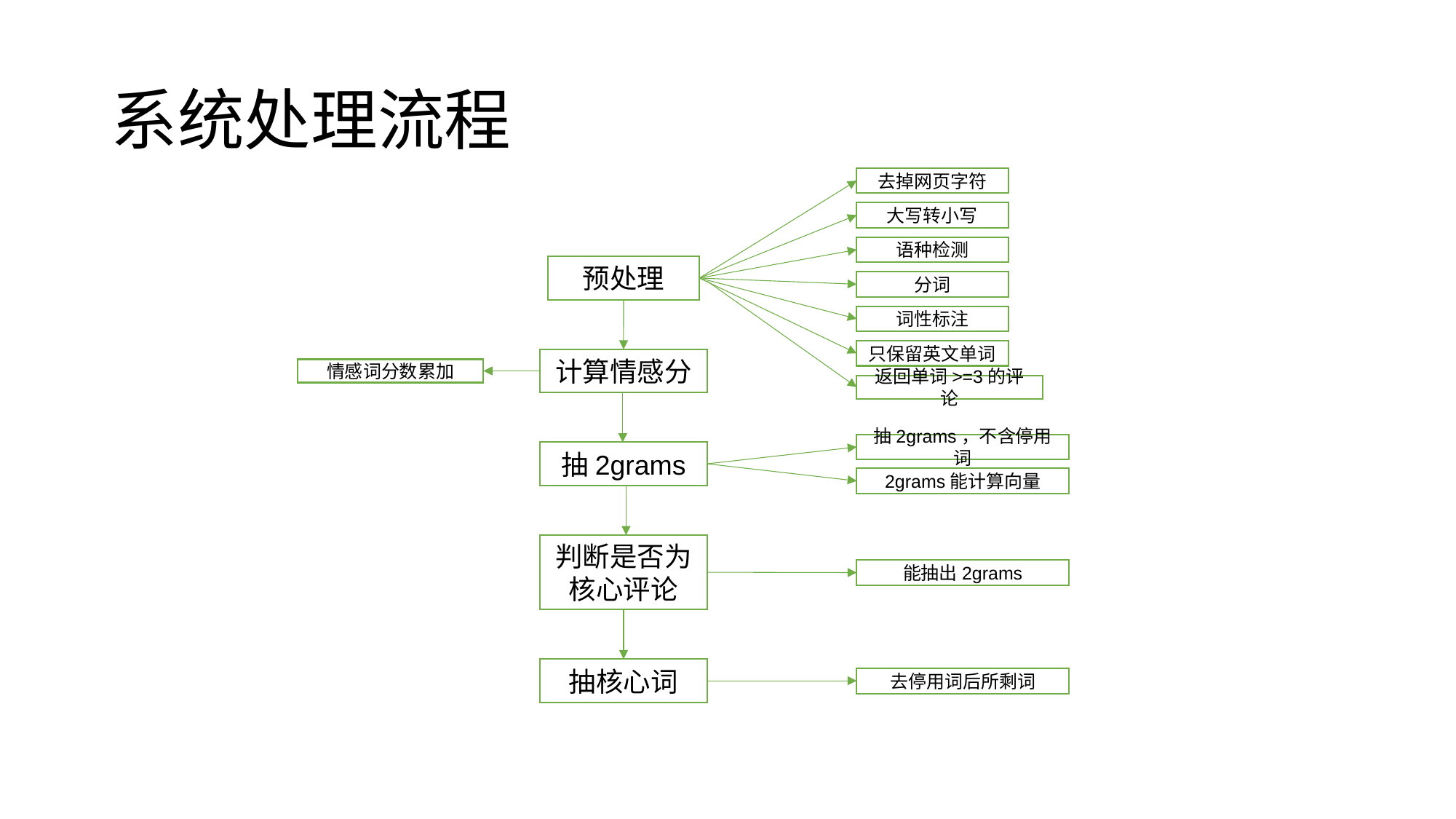

# 系统处理流程
去掉网页字符
大写转小写
语种检测
预处理
分词
词性标注
只保留英文单词
计算情感分
情感词分数累加
返回单词>=3的评论
抽2grams，不含停用词
抽2grams
2grams能计算向量
判断是否为核心评论
能抽出2grams
抽核心词
去停用词后所剩词